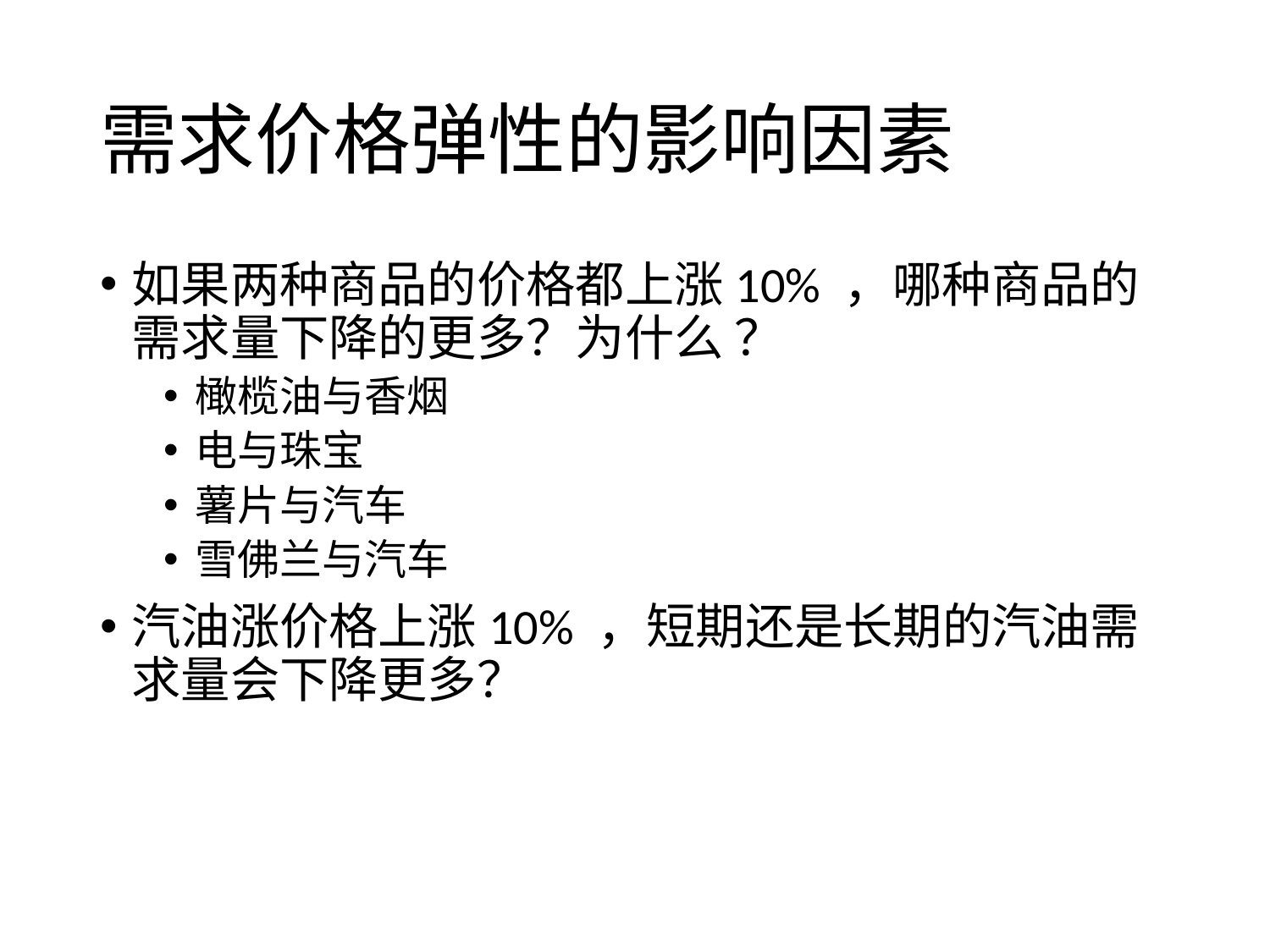

# 需求价格弹性的影响因素
如果两种商品的价格都上涨10% ，哪种商品的 需求量下降的更多？为什么 ？
橄榄油与香烟
电与珠宝
薯片与汽车
雪佛兰与汽车
汽油涨价格上涨10% ，短期还是长期的汽油需求量会下降更多？